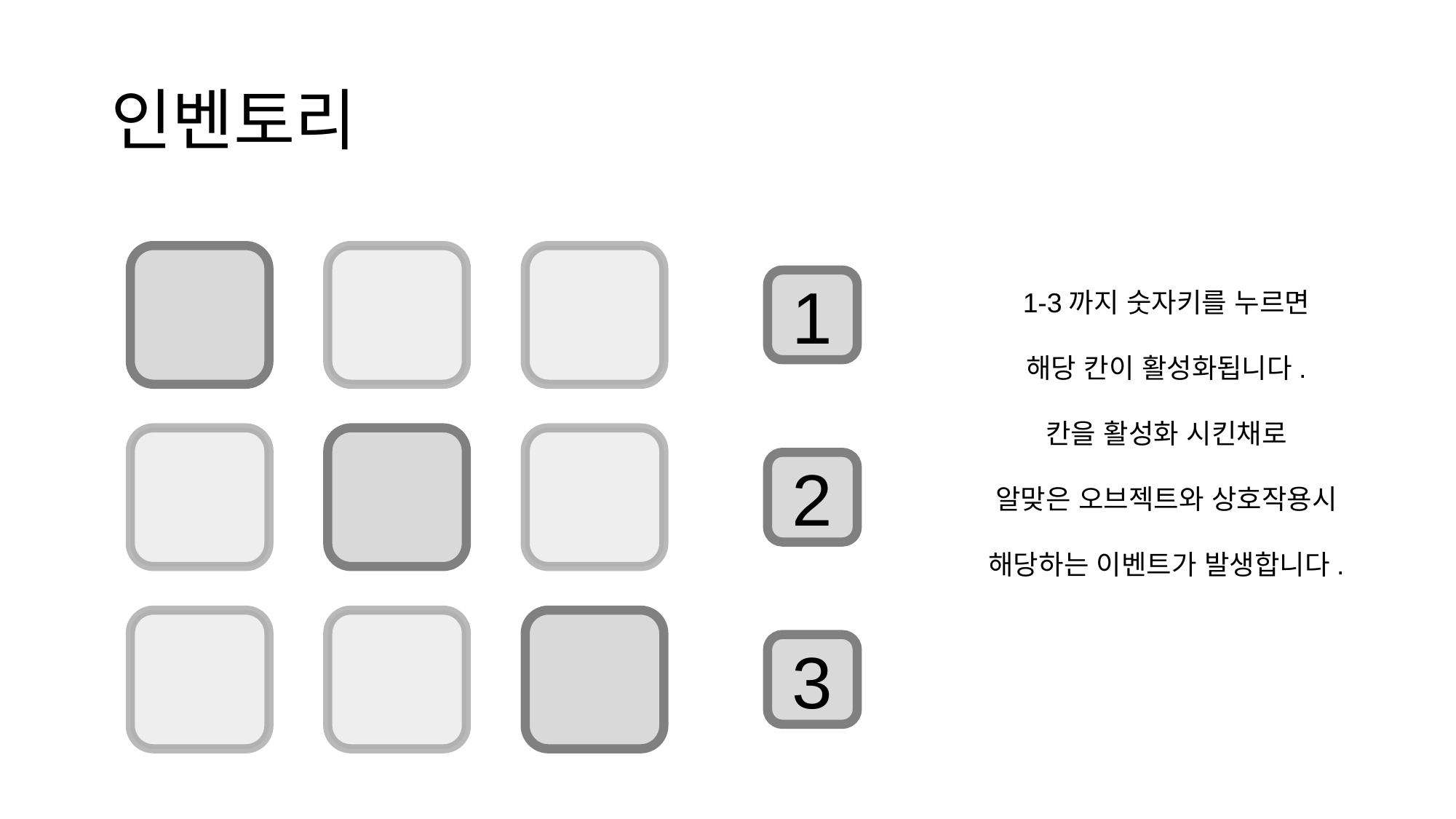

# 인벤토리

1
1-3까지 숫자키를 누르면

해당 칸이 활성화됩니다.

칸을 활성화 시킨채로

알맞은 오브젝트와 상호작용시

해당하는 이벤트가 발생합니다.

2

3